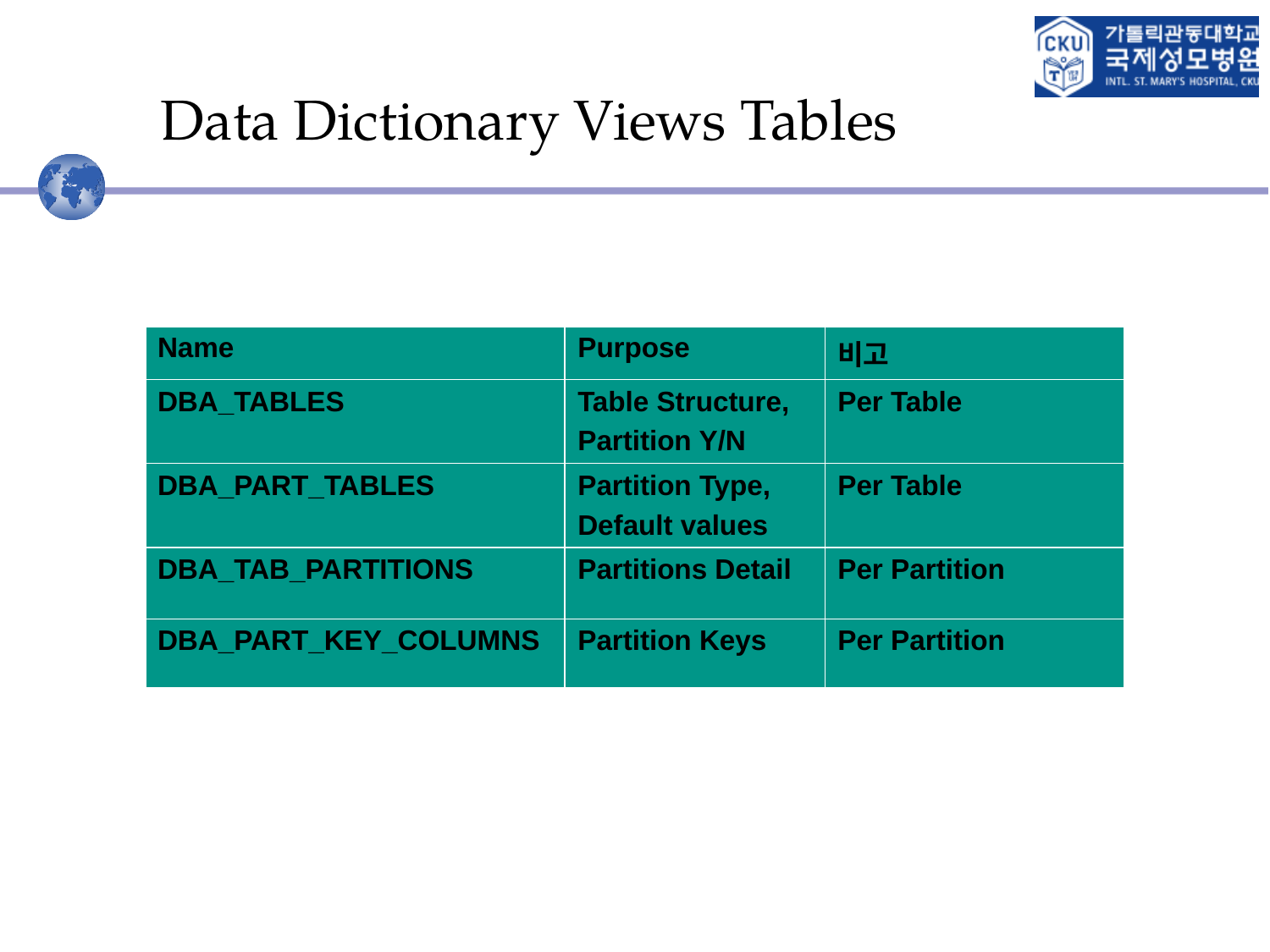

# Data Dictionary Views Tables

| Name | Purpose | 비고 |
| --- | --- | --- |
| DBA\_TABLES | Table Structure, Partition Y/N | Per Table |
| DBA\_PART\_TABLES | Partition Type, Default values | Per Table |
| DBA\_TAB\_PARTITIONS | Partitions Detail | Per Partition |
| DBA\_PART\_KEY\_COLUMNS | Partition Keys | Per Partition |